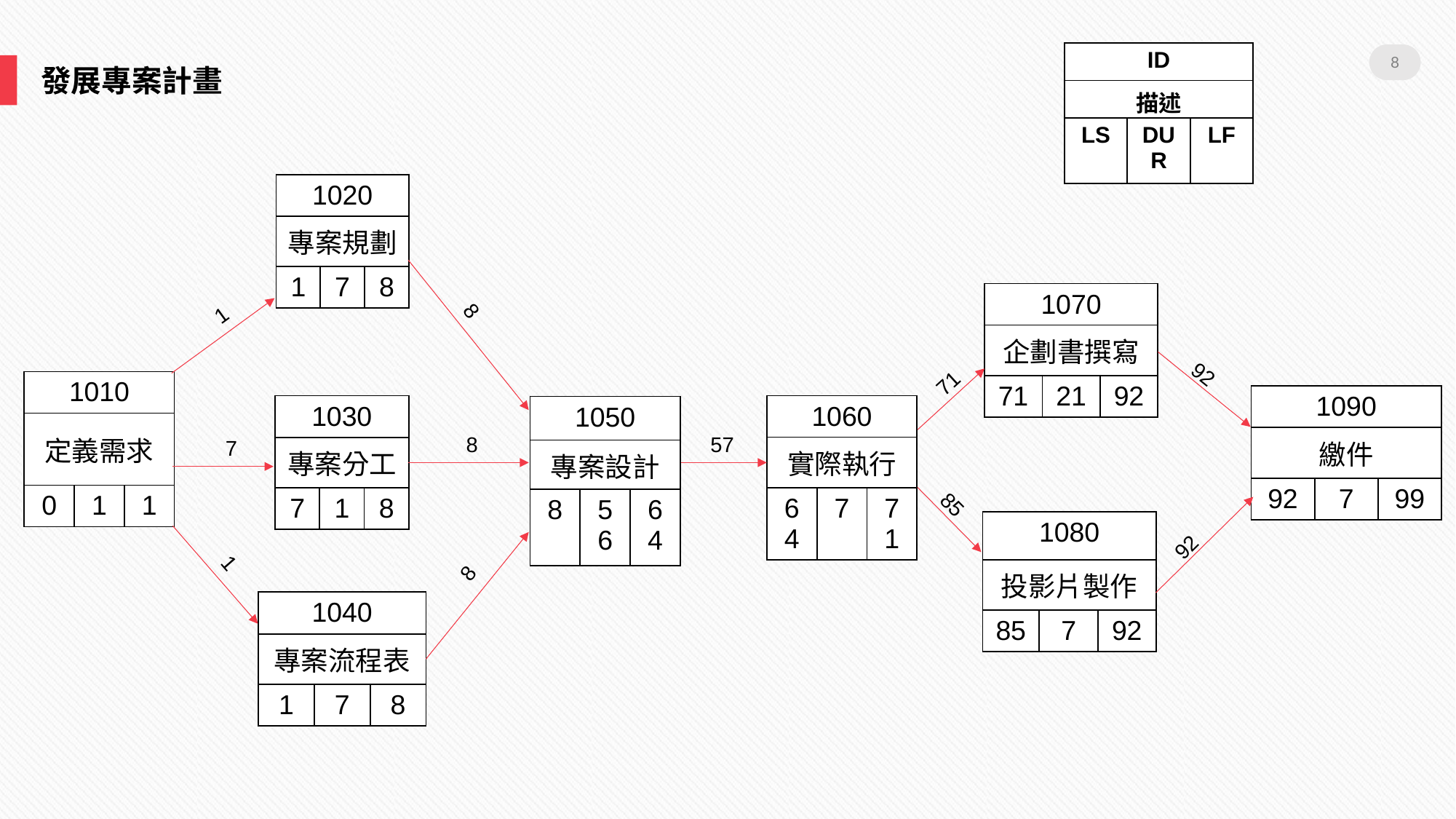

8
| ID |  |  |
| --- | --- | --- |
| 描述 |  |  |
| LS | DUR | LF |
發展專案計畫
| 1020 |  |  |
| --- | --- | --- |
| 專案規劃 |  |  |
| 1 | 7 | 8 |
| 1070 |  |  |
| --- | --- | --- |
| 企劃書撰寫 |  |  |
| 71 | 21 | 92 |
1
8
92
71
| 1010 |  |  |
| --- | --- | --- |
| 定義需求 |  |  |
| 0 | 1 | 1 |
| 1090 |  |  |
| --- | --- | --- |
| 繳件 |  |  |
| 92 | 7 | 99 |
| 1060 |  |  |
| --- | --- | --- |
| 實際執行 |  |  |
| 64 | 7 | 71 |
| 1030 |  |  |
| --- | --- | --- |
| 專案分工 |  |  |
| 7 | 1 | 8 |
| 1050 |  |  |
| --- | --- | --- |
| 專案設計 |  |  |
| 8 | 56 | 64 |
8
57
7
85
| 1080 |  |  |
| --- | --- | --- |
| 投影片製作 |  |  |
| 85 | 7 | 92 |
92
8
1
| 1040 |  |  |
| --- | --- | --- |
| 專案流程表 |  |  |
| 1 | 7 | 8 |